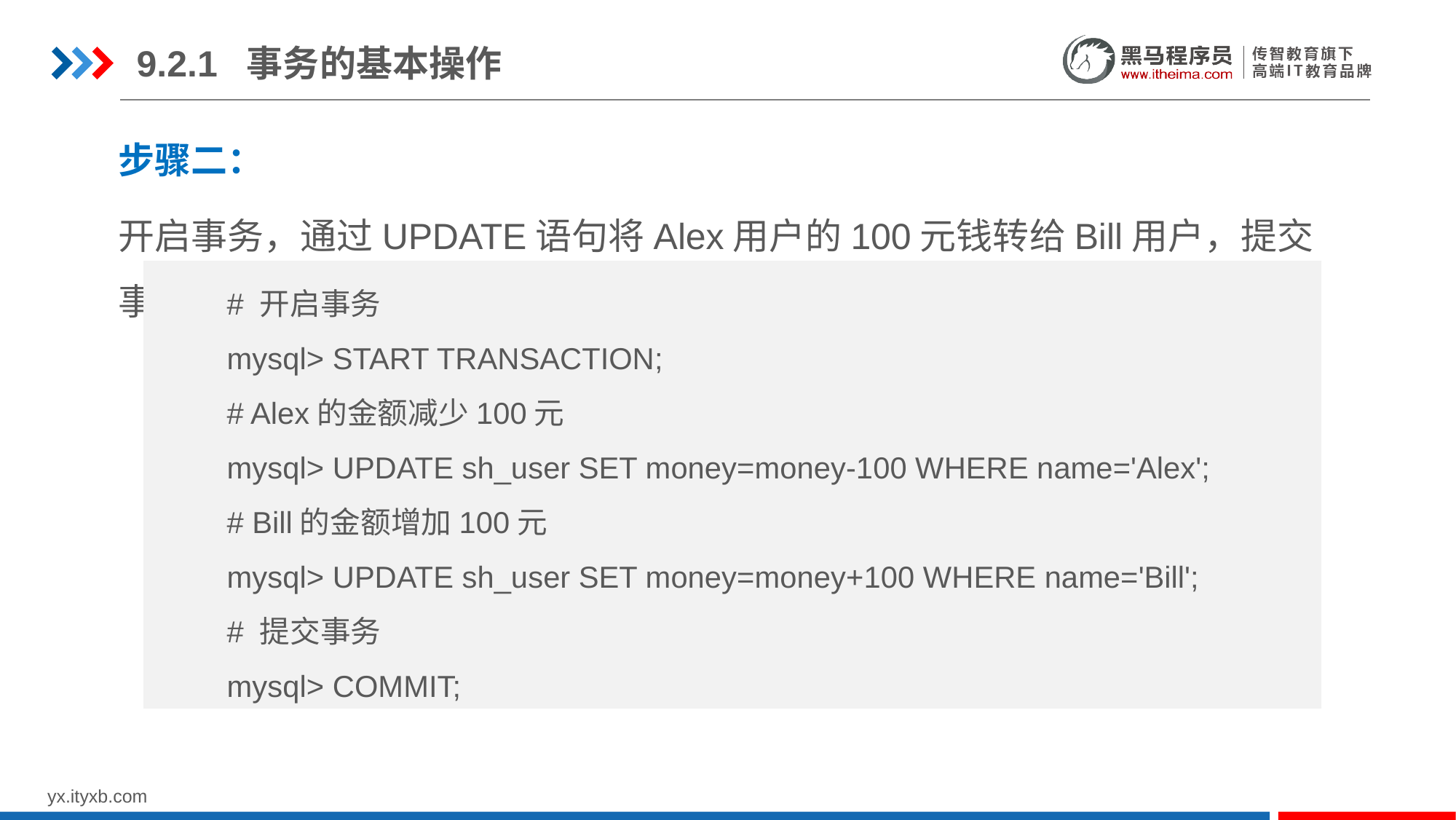

9.2.1  事务的基本操作
步骤二：
开启事务，通过UPDATE语句将Alex用户的100元钱转给Bill用户，提交事务：
# 开启事务
mysql> START TRANSACTION;
# Alex的金额减少100元
mysql> UPDATE sh_user SET money=money-100 WHERE name='Alex';
# Bill的金额增加100元
mysql> UPDATE sh_user SET money=money+100 WHERE name='Bill';
# 提交事务
mysql> COMMIT;